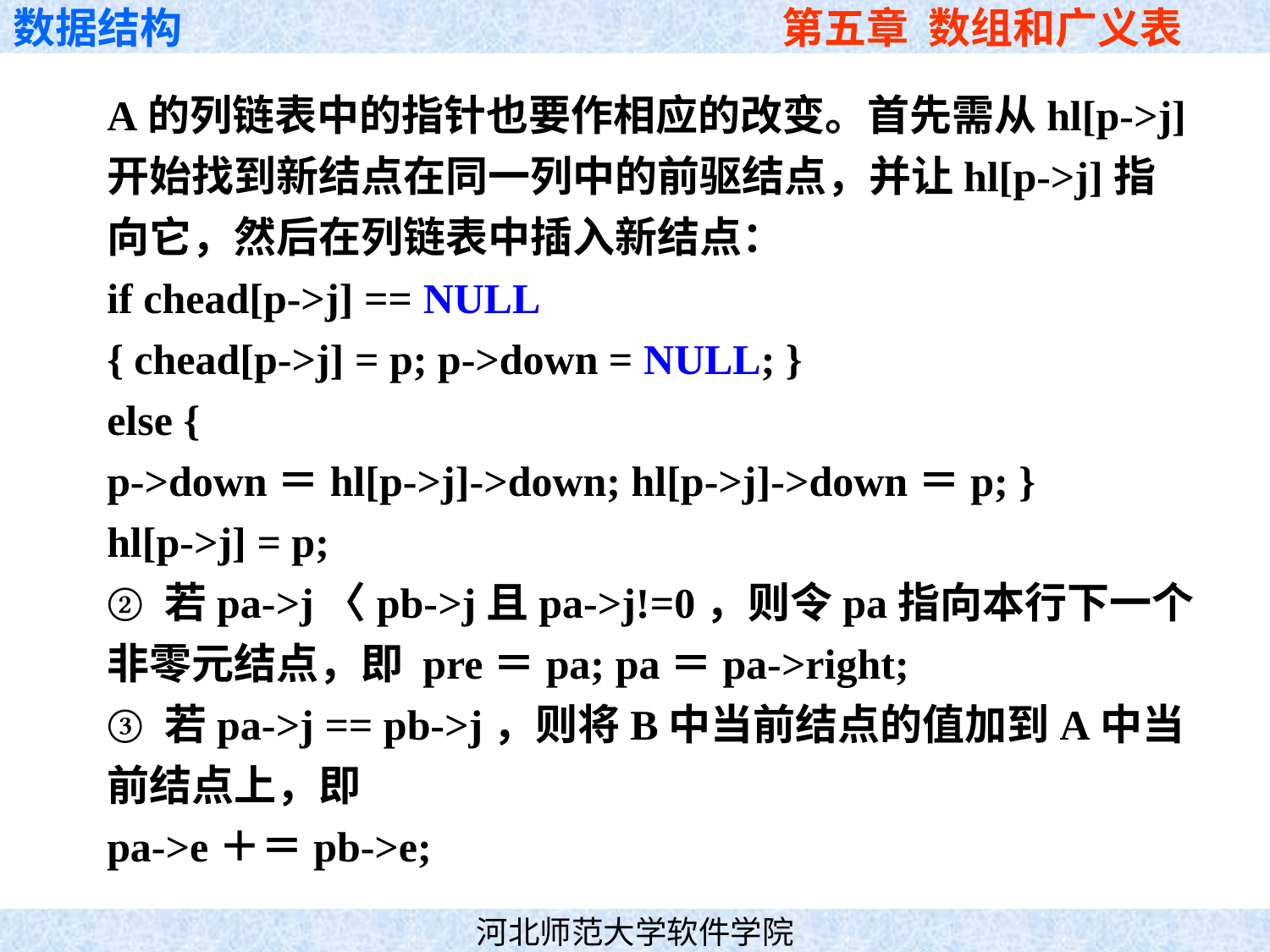

A的列链表中的指针也要作相应的改变。首先需从hl[p->j]
开始找到新结点在同一列中的前驱结点，并让hl[p->j]指
向它，然后在列链表中插入新结点：
if chead[p->j] == NULL
{ chead[p->j] = p; p->down = NULL; }
else {
p->down＝hl[p->j]->down; hl[p->j]->down＝p; }
hl[p->j] = p;
② 若pa->j〈pb->j且pa->j!=0，则令pa指向本行下一个
非零元结点，即 pre＝pa; pa＝pa->right;
③ 若pa->j == pb->j，则将B中当前结点的值加到A中当
前结点上，即
pa->e＋＝pb->e;